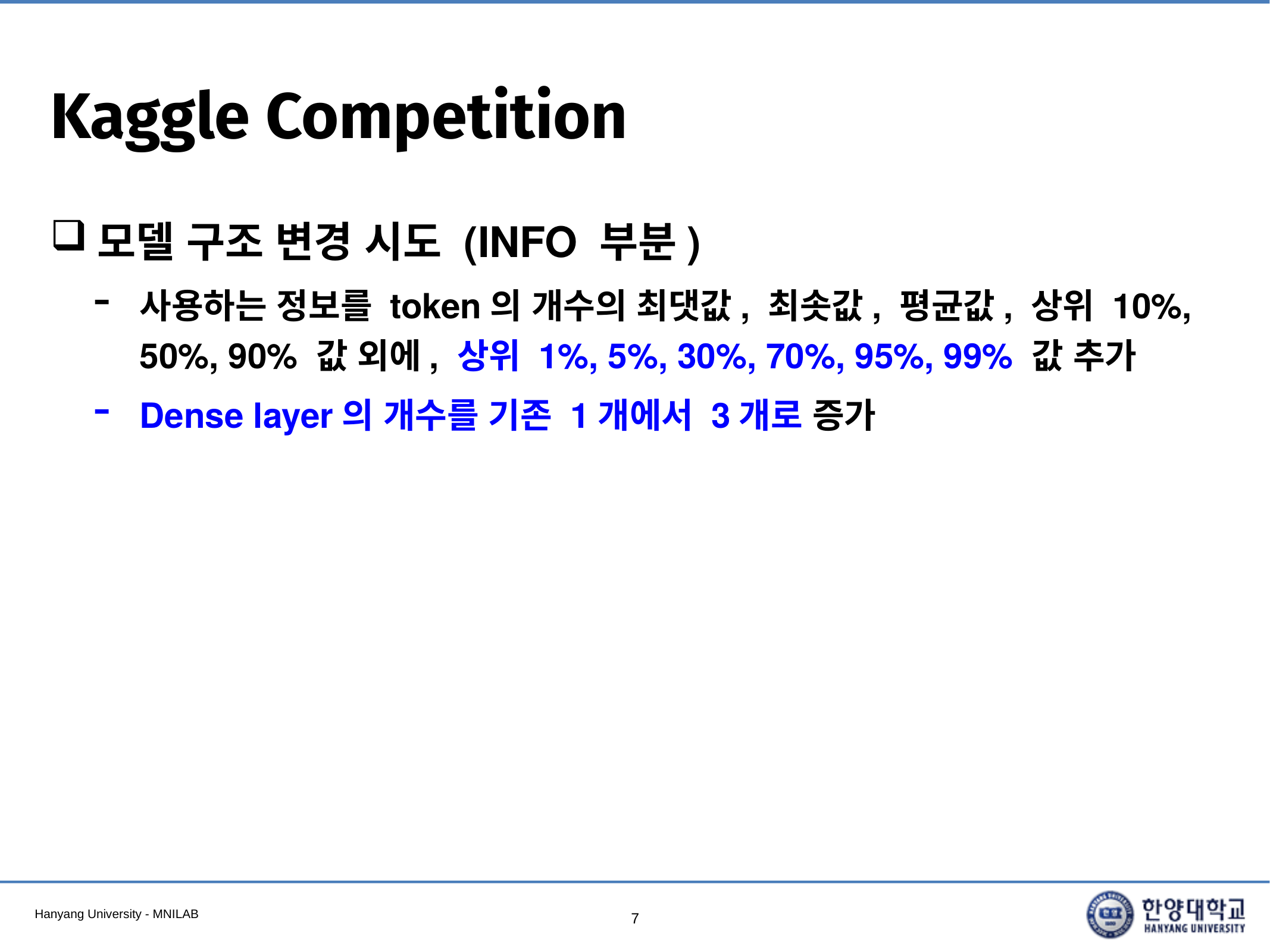

# Kaggle Competition
모델 구조 변경 시도 (INFO 부분)
사용하는 정보를 token의 개수의 최댓값, 최솟값, 평균값, 상위 10%, 50%, 90% 값 외에, 상위 1%, 5%, 30%, 70%, 95%, 99% 값 추가
Dense layer의 개수를 기존 1개에서 3개로 증가
7